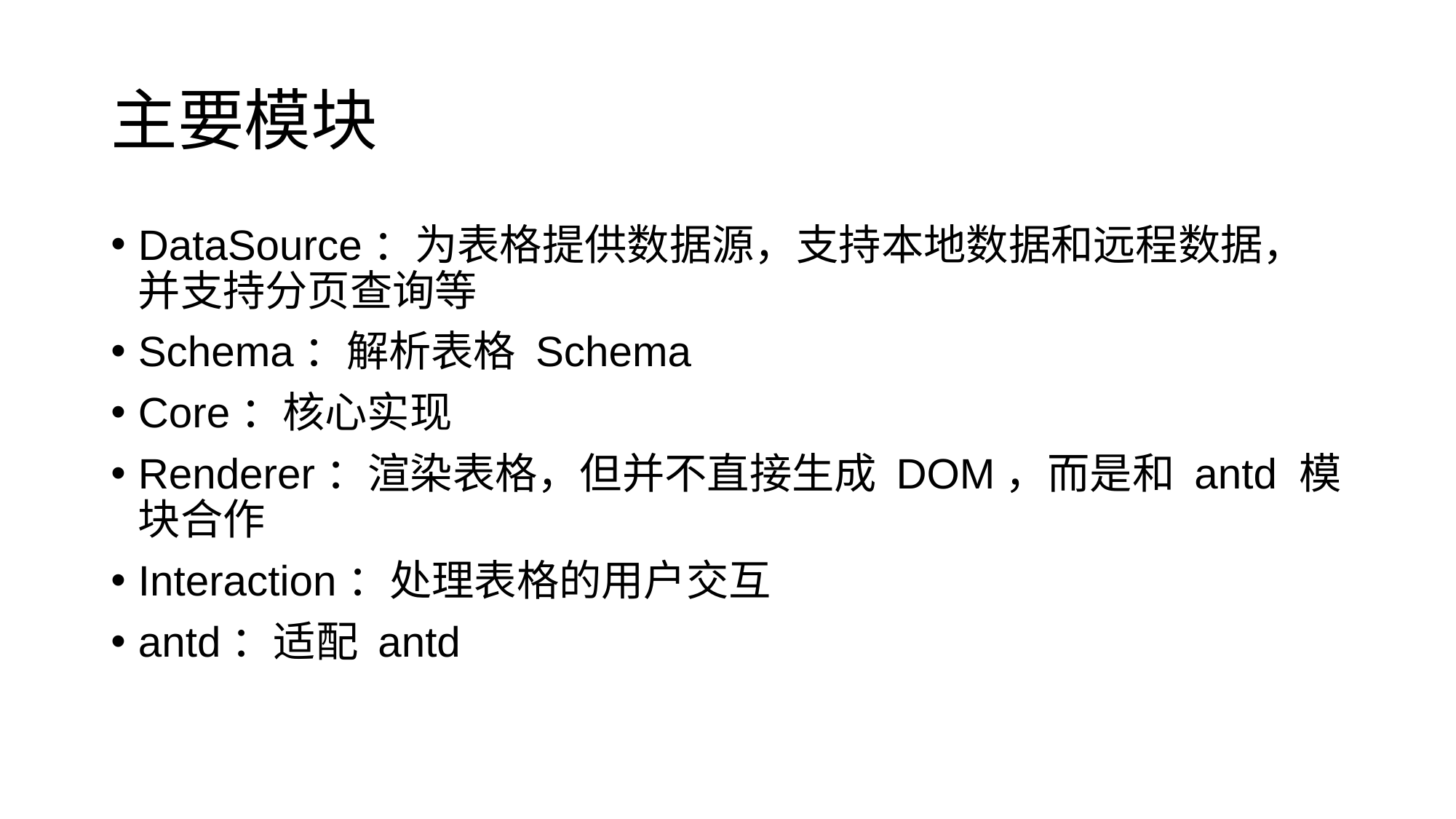

# 主要模块
DataSource：为表格提供数据源，支持本地数据和远程数据，并支持分页查询等
Schema：解析表格 Schema
Core：核心实现
Renderer：渲染表格，但并不直接生成 DOM，而是和 antd 模块合作
Interaction：处理表格的用户交互
antd：适配 antd